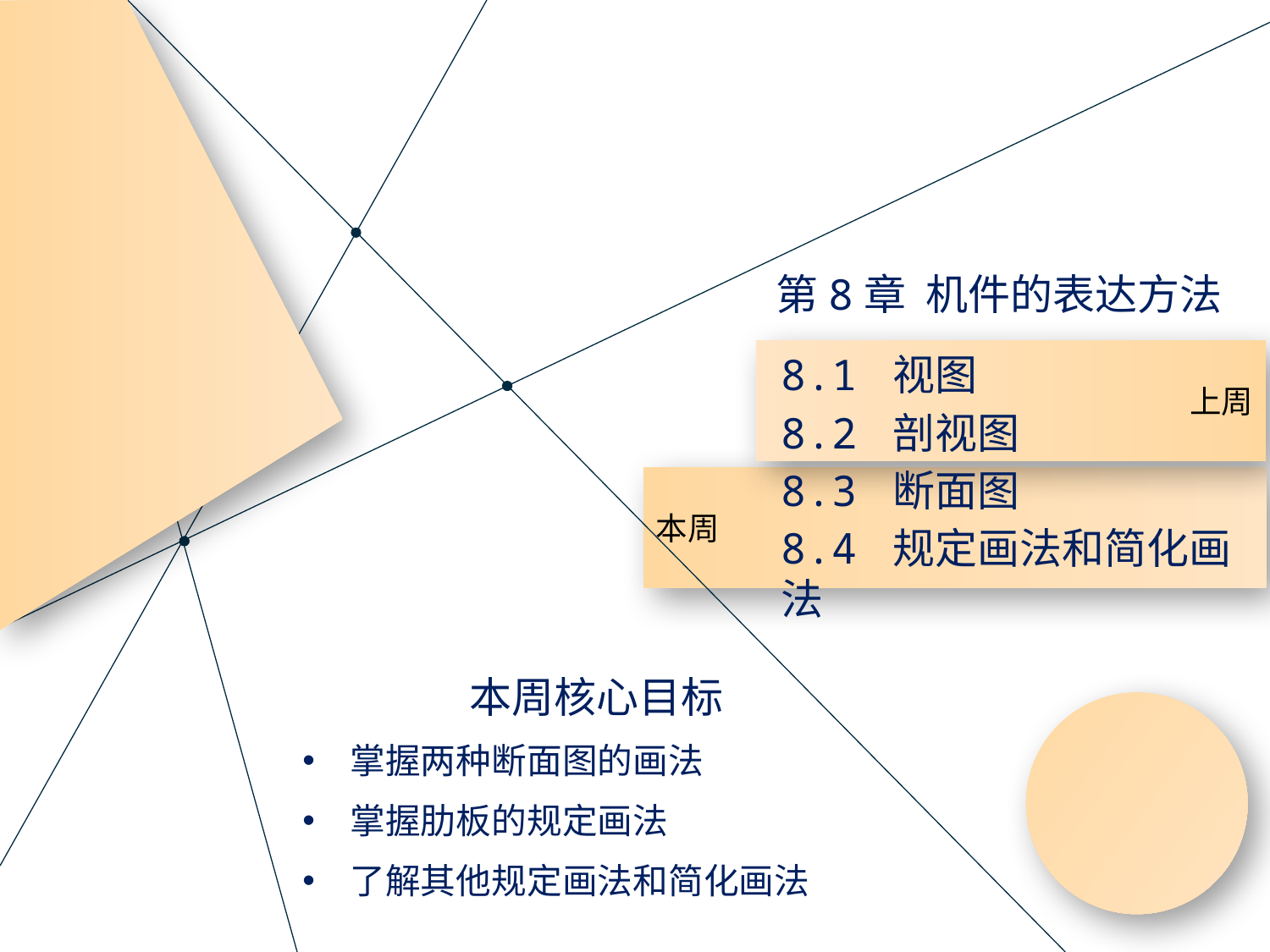

第8章  机件的表达方法
上周
8.1 视图
8.2 剖视图
8.3 断面图
本周
8.4 规定画法和简化画法
本周核心目标
掌握两种断面图的画法
掌握肋板的规定画法
了解其他规定画法和简化画法